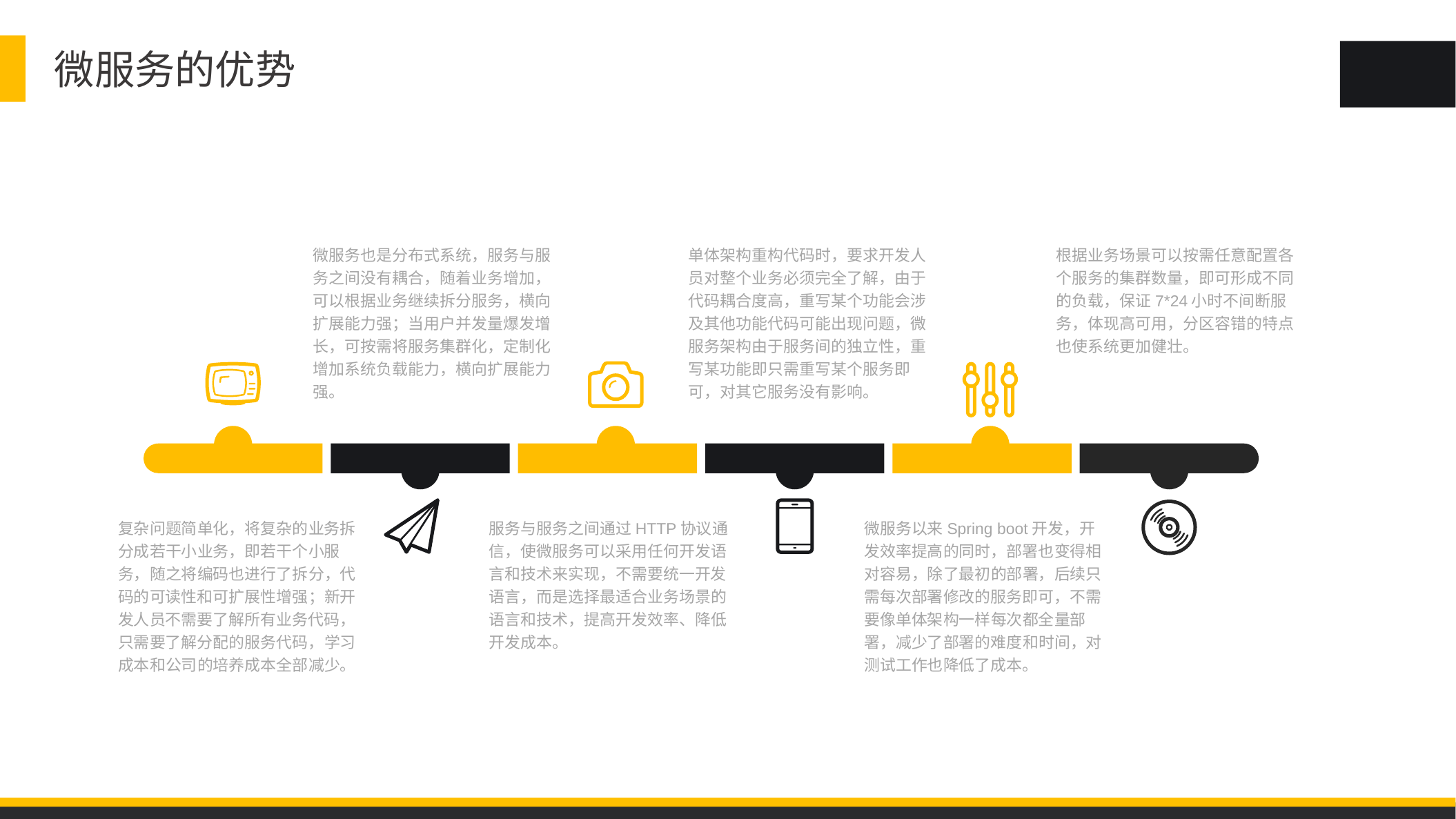

微服务的优势

微服务也是分布式系统，服务与服务之间没有耦合，随着业务增加，可以根据业务继续拆分服务，横向扩展能力强；当用户并发量爆发增长，可按需将服务集群化，定制化增加系统负载能力，横向扩展能力强。
单体架构重构代码时，要求开发人员对整个业务必须完全了解，由于代码耦合度高，重写某个功能会涉及其他功能代码可能出现问题，微服务架构由于服务间的独立性，重写某功能即只需重写某个服务即可，对其它服务没有影响。
根据业务场景可以按需任意配置各个服务的集群数量，即可形成不同的负载，保证7*24小时不间断服务，体现高可用，分区容错的特点也使系统更加健壮。

复杂问题简单化，将复杂的业务拆分成若干小业务，即若干个小服务，随之将编码也进行了拆分，代码的可读性和可扩展性增强；新开发人员不需要了解所有业务代码，只需要了解分配的服务代码，学习成本和公司的培养成本全部减少。
服务与服务之间通过HTTP协议通信，使微服务可以采用任何开发语言和技术来实现，不需要统一开发语言，而是选择最适合业务场景的语言和技术，提高开发效率、降低开发成本。
微服务以来Spring boot开发，开发效率提高的同时，部署也变得相对容易，除了最初的部署，后续只需每次部署修改的服务即可，不需要像单体架构一样每次都全量部署，减少了部署的难度和时间，对测试工作也降低了成本。